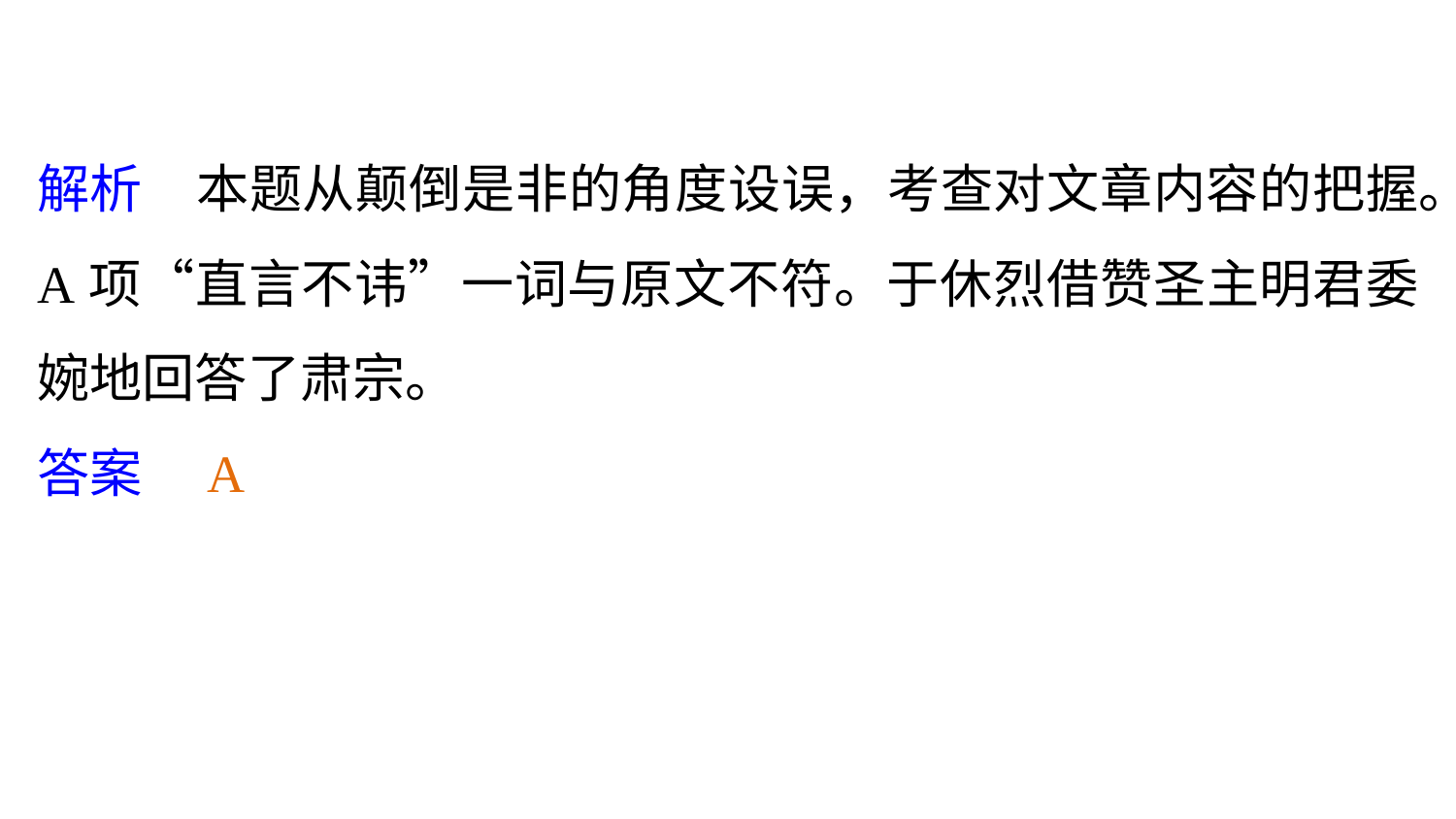

解析　本题从颠倒是非的角度设误，考查对文章内容的把握。A项“直言不讳”一词与原文不符。于休烈借赞圣主明君委婉地回答了肃宗。
答案　A